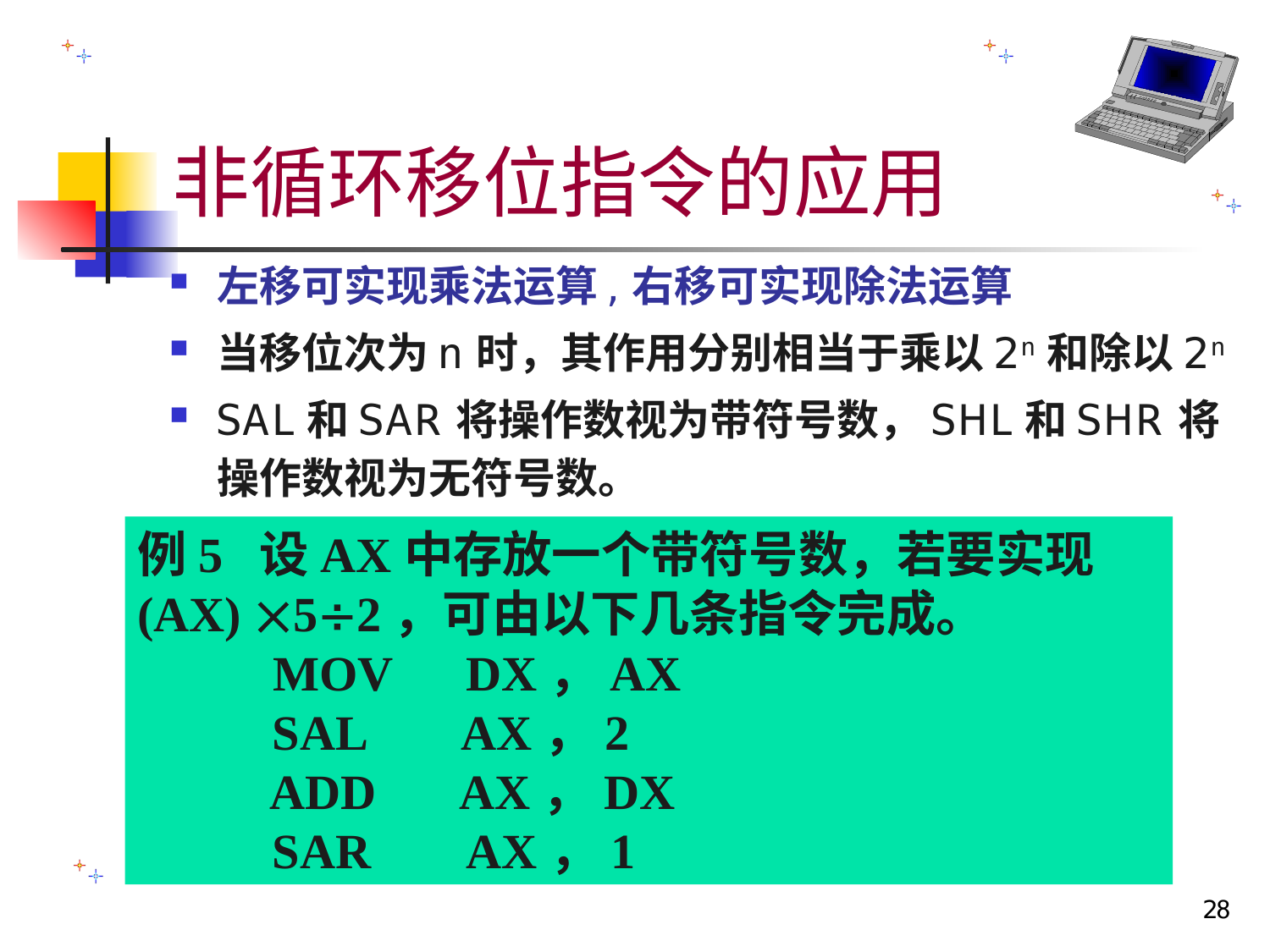

# 非循环移位指令的应用
左移可实现乘法运算,右移可实现除法运算
当移位次为n时，其作用分别相当于乘以2n和除以2n
SAL和SAR将操作数视为带符号数，SHL和SHR将操作数视为无符号数。

例5  设AX中存放一个带符号数，若要实现
(AX) ×5÷2，可由以下几条指令完成。
           MOV      DX，AX
           SAL        AX，2
           ADD       AX，DX
           SAR        AX，1
28